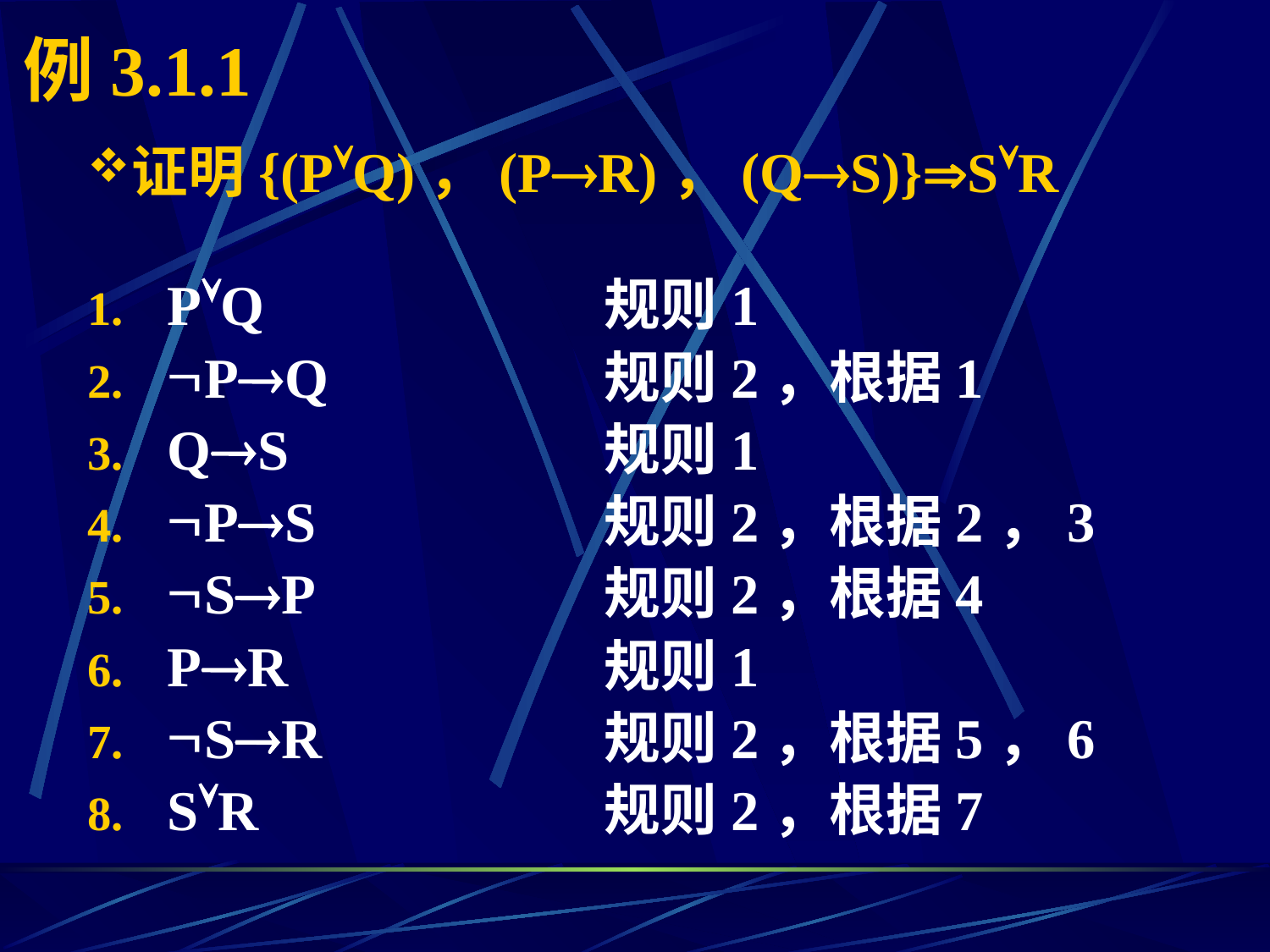

# 例3.1.1
证明{(P∨Q)，(P→R)，(Q→S)}⇒S∨R
 	P∨Q                	规则1
 	¬P→Q           	规则2，根据1
 	Q→S              	规则1
 	¬P→S            	规则2，根据2，3
 	¬S→P           	规则2，根据4
 	P→R              	规则1
 	¬S→R           	规则2，根据5，6
 	S∨R               	规则2，根据7
80